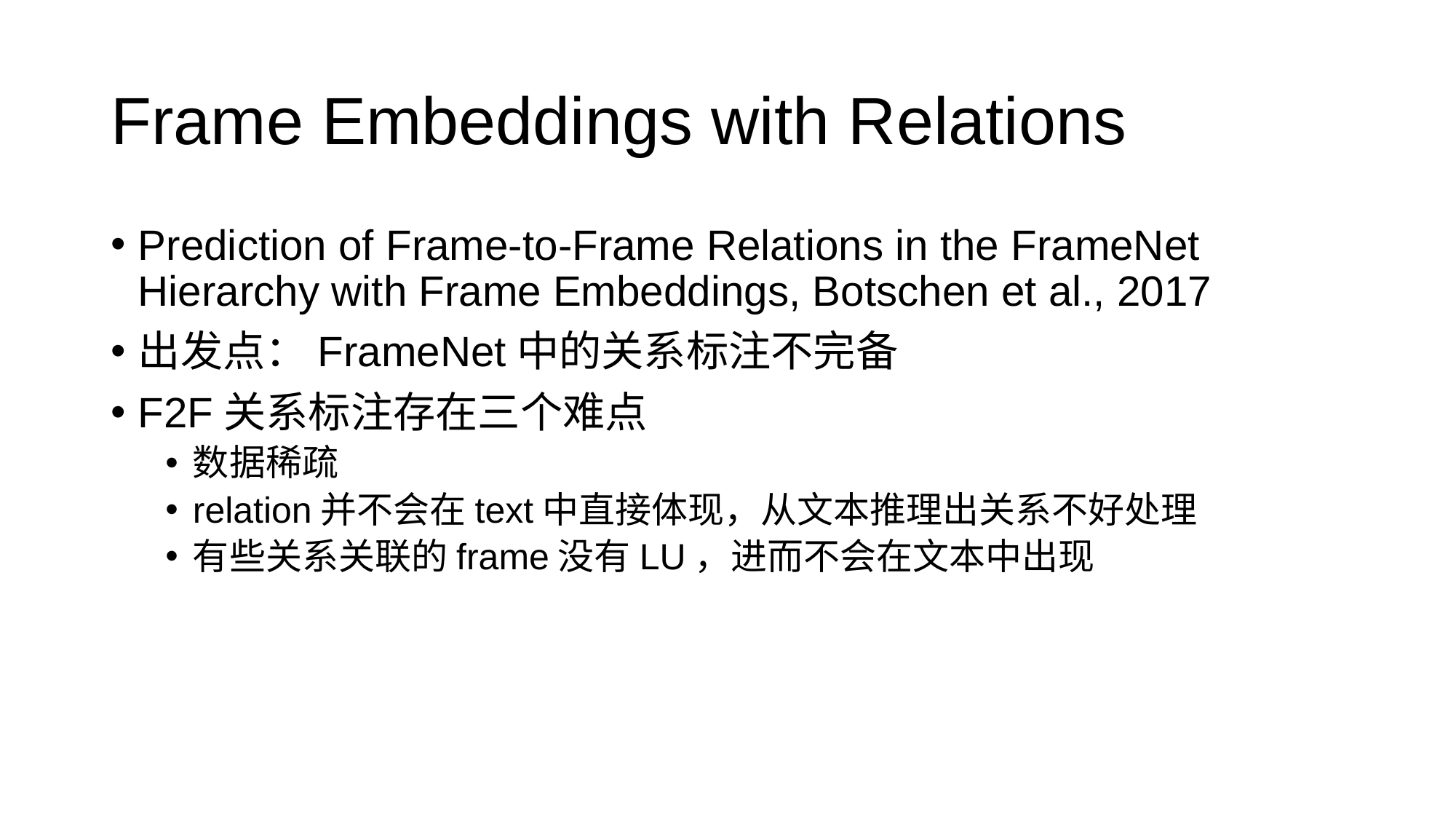

# Frame Embeddings with Relations
Prediction of Frame-to-Frame Relations in the FrameNet Hierarchy with Frame Embeddings, Botschen et al., 2017
出发点：FrameNet中的关系标注不完备
F2F关系标注存在三个难点
数据稀疏
relation并不会在text中直接体现，从文本推理出关系不好处理
有些关系关联的frame没有LU，进而不会在文本中出现